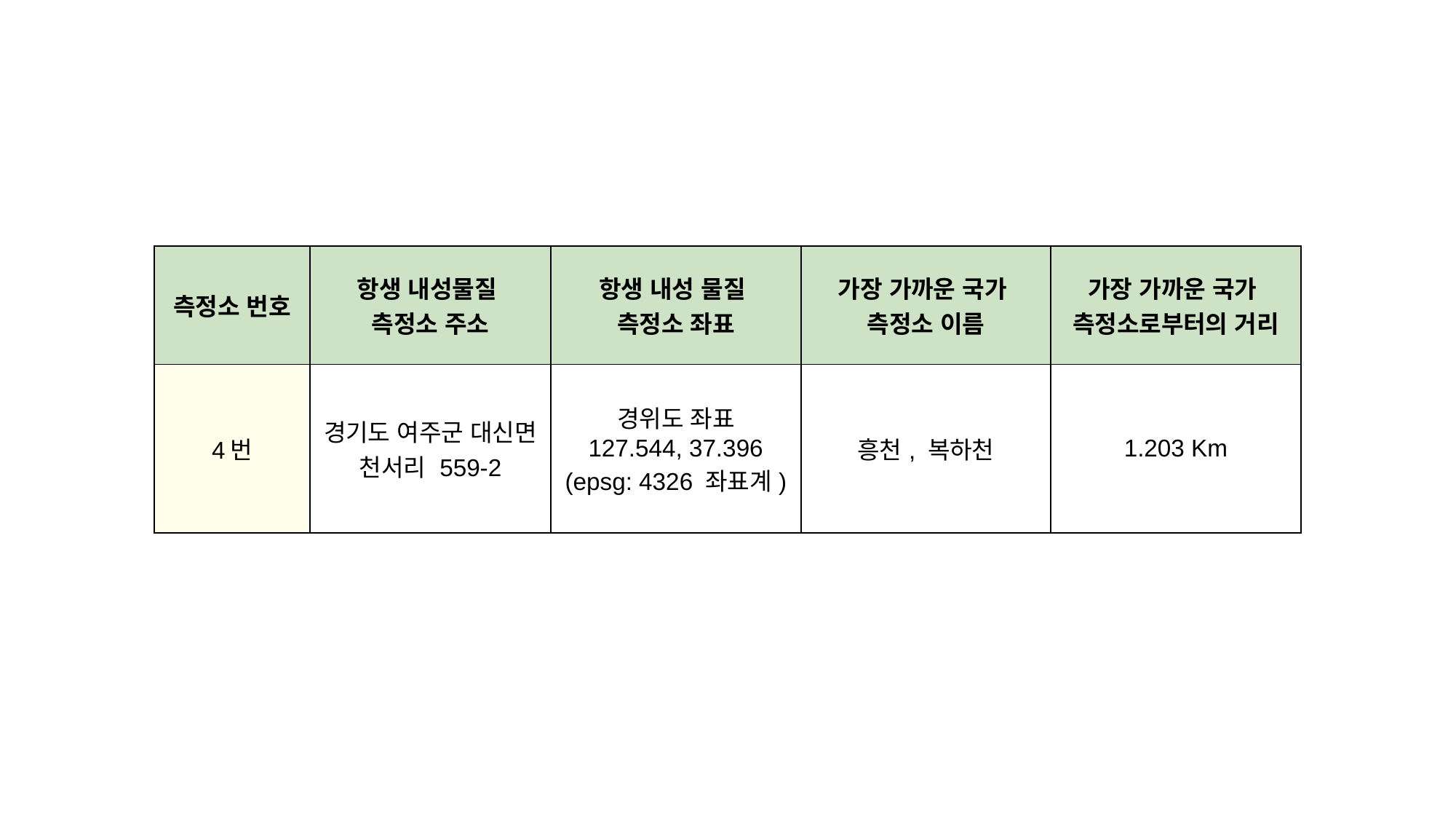

| 측정소 번호 | 항생 내성물질 측정소 주소 | 항생 내성 물질 측정소 좌표 | 가장 가까운 국가 측정소 이름 | 가장 가까운 국가 측정소로부터의 거리 |
| --- | --- | --- | --- | --- |
| 4번 | 경기도 여주군 대신면 천서리 559-2 | 경위도 좌표 127.544, 37.396 (epsg: 4326 좌표계) | 흥천, 복하천 | 1.203 Km |